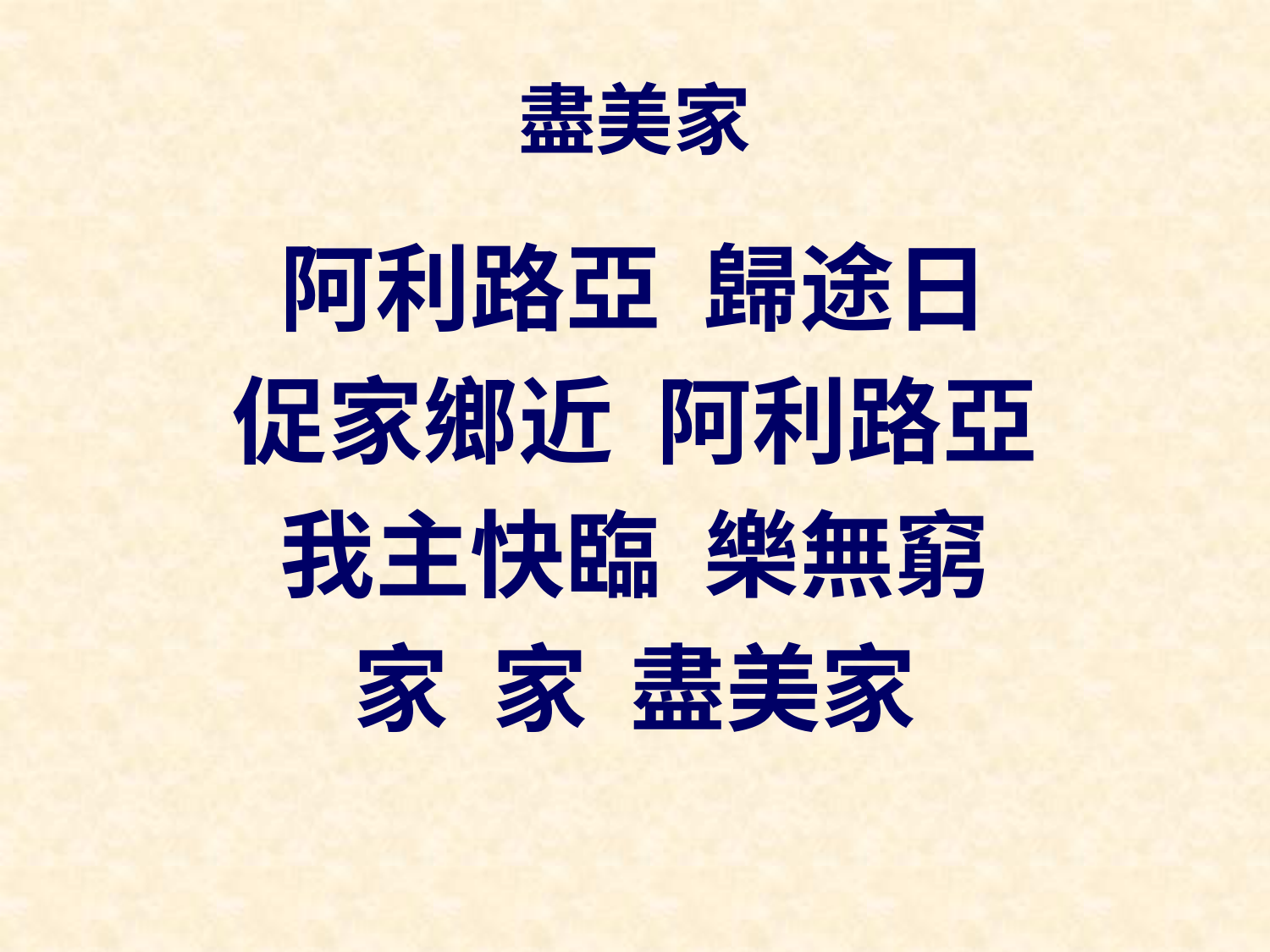

# 盡美家
阿利路亞  歸途日
促家鄉近  阿利路亞
我主快臨  樂無窮
家  家  盡美家